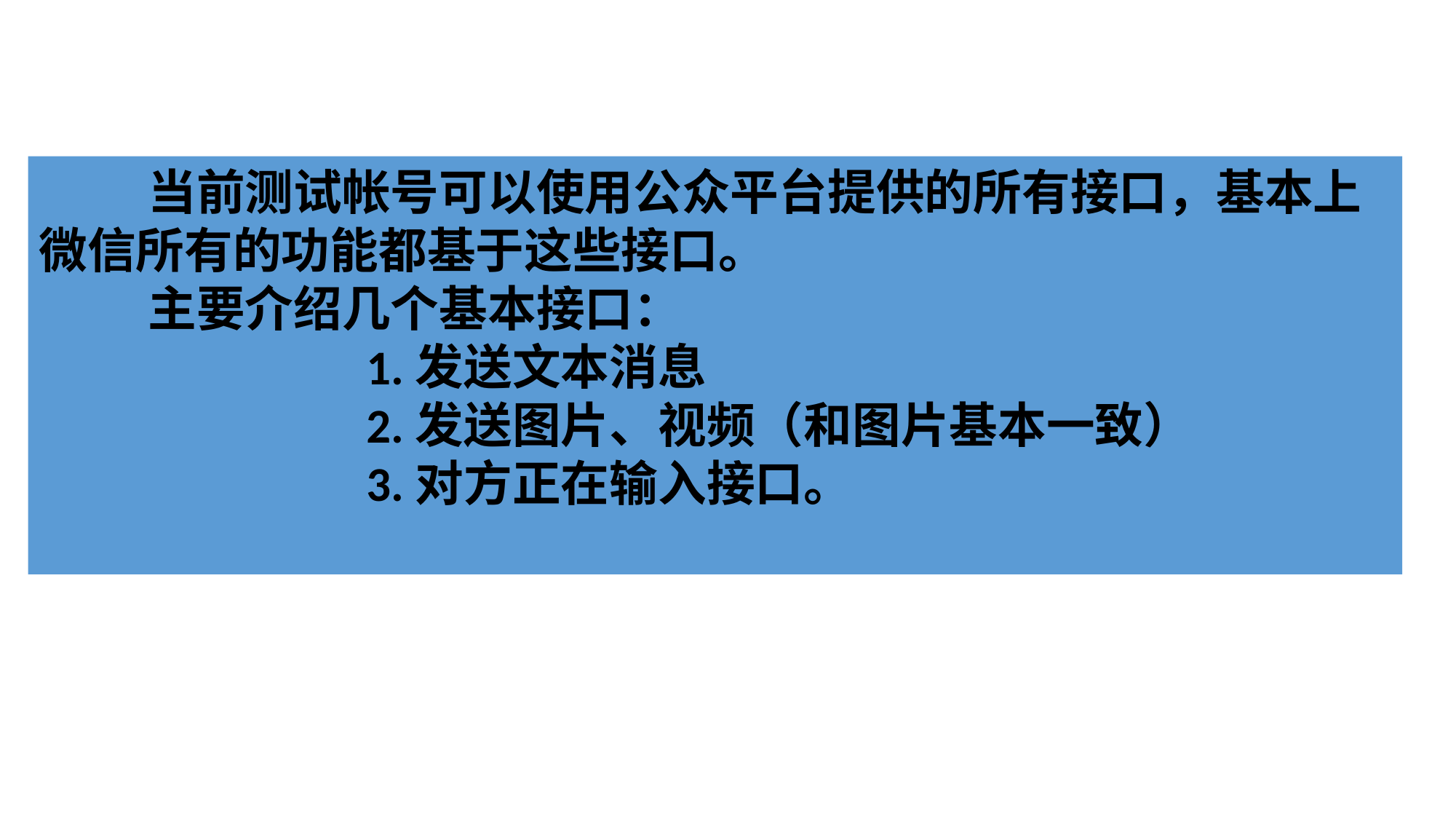

当前测试帐号可以使用公众平台提供的所有接口，基本上微信所有的功能都基于这些接口。
	主要介绍几个基本接口：
			1.发送文本消息
                   		2.发送图片、视频（和图片基本一致）
                   	          3.对方正在输入接口。